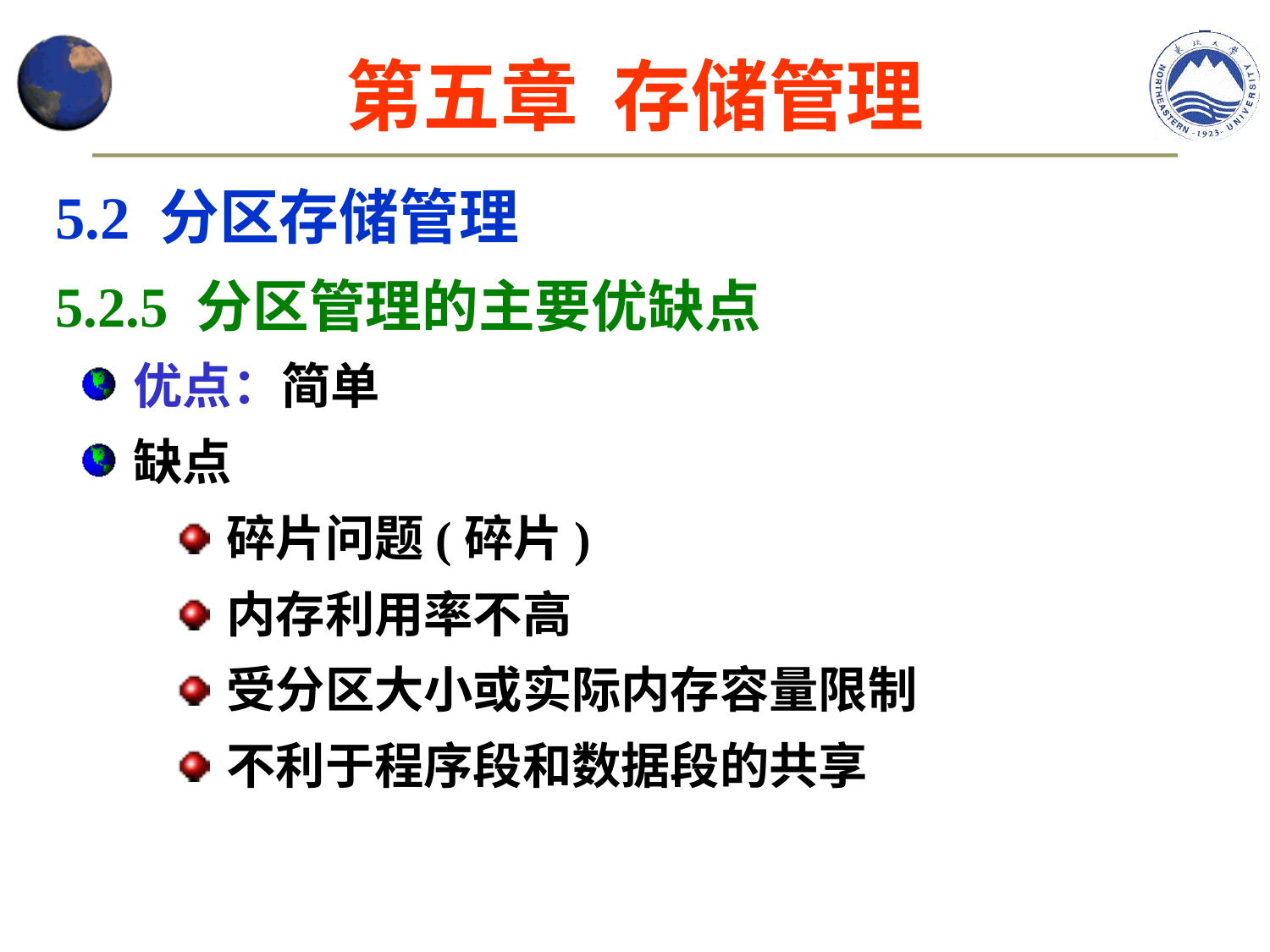

第五章  存储管理
5.2 分区存储管理
5.2.5 分区管理的主要优缺点
优点：简单
缺点
碎片问题(碎片)
内存利用率不高
受分区大小或实际内存容量限制
不利于程序段和数据段的共享